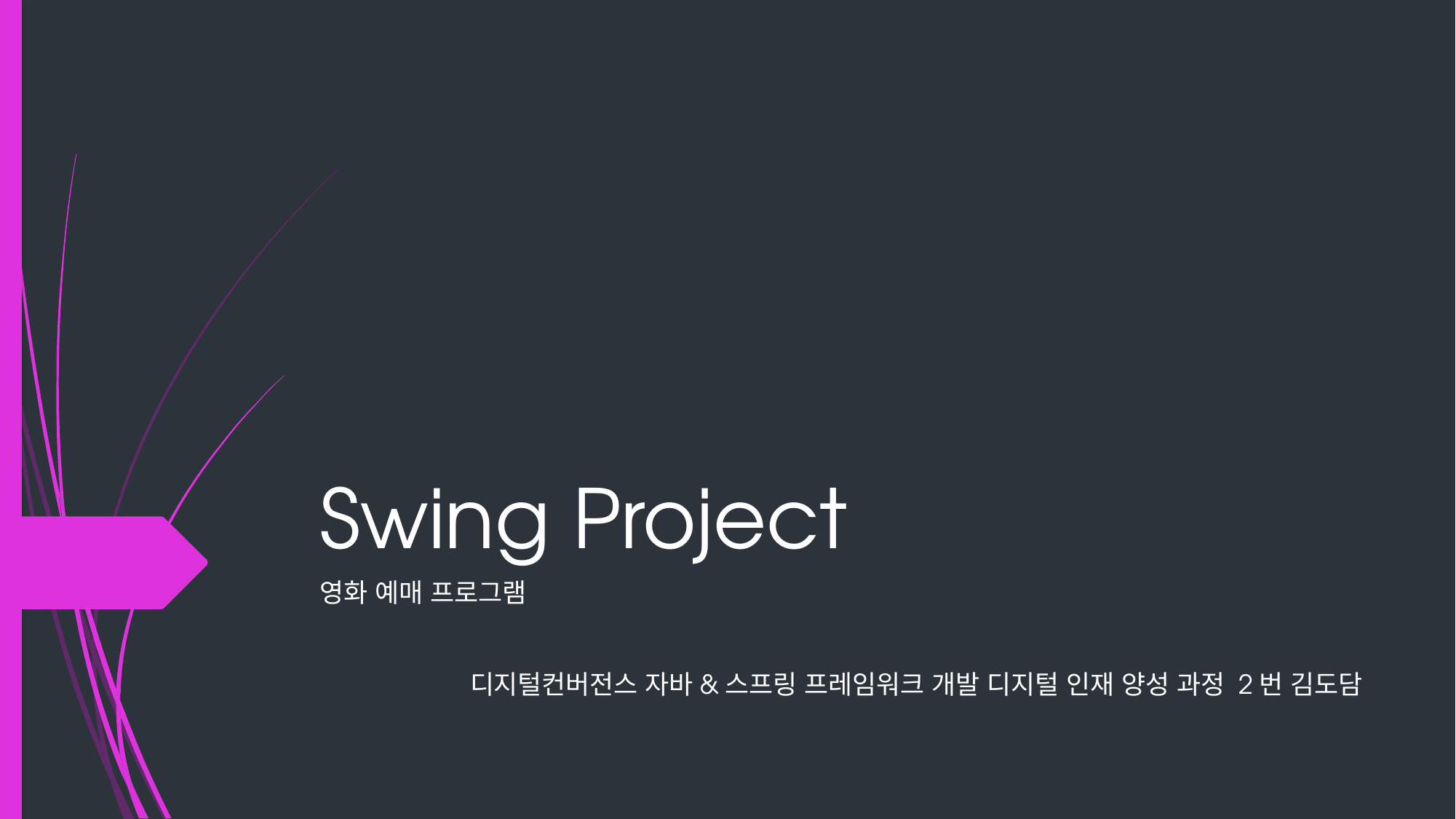

# Swing Project
영화 예매 프로그램

디지털컨버전스 자바&스프링 프레임워크 개발 디지털 인재 양성 과정 2번 김도담